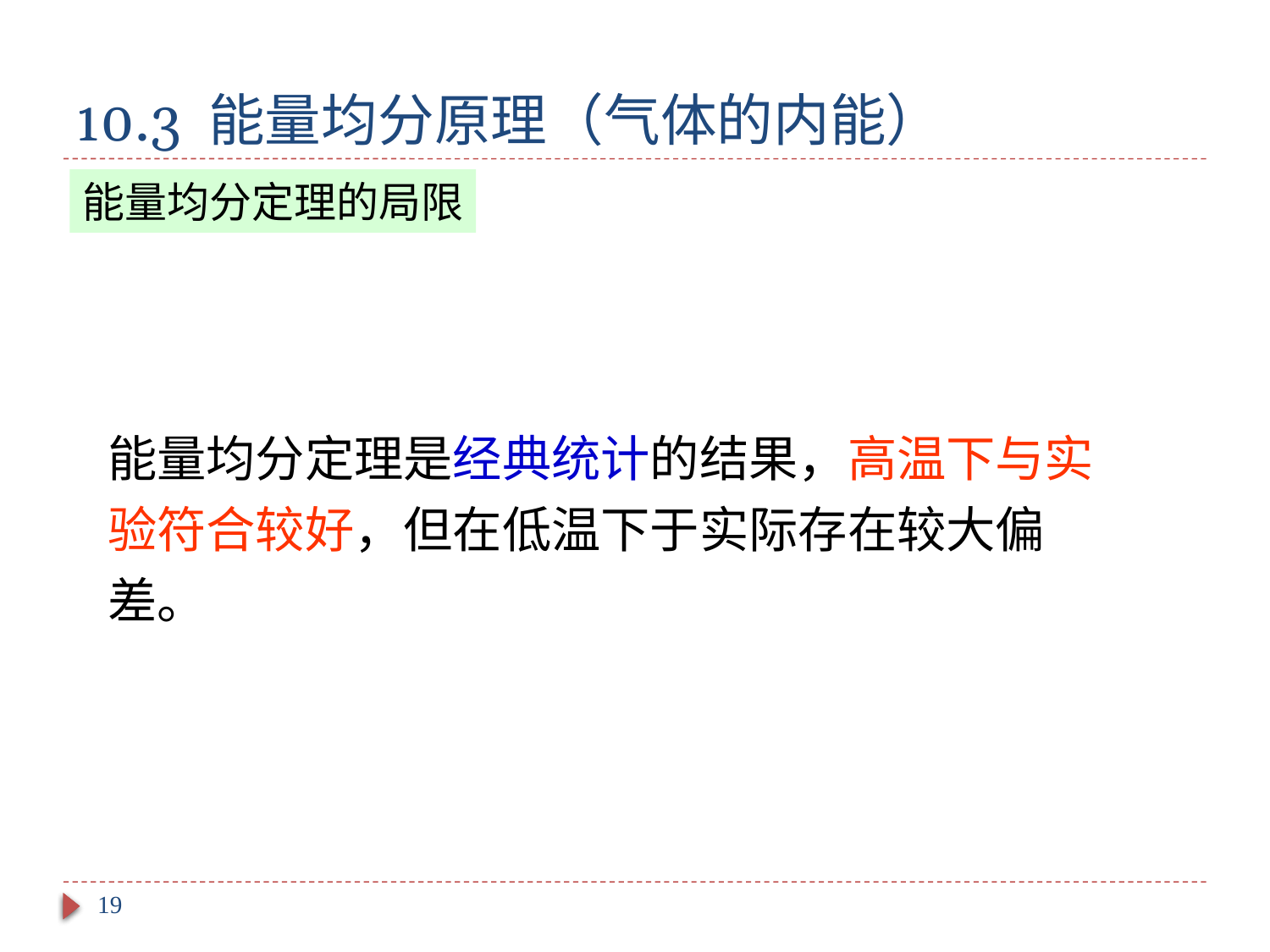

# 10.3 能量均分原理（气体的内能）
能量均分定理的局限
能量均分定理是经典统计的结果，高温下与实验符合较好，但在低温下于实际存在较大偏差。
19